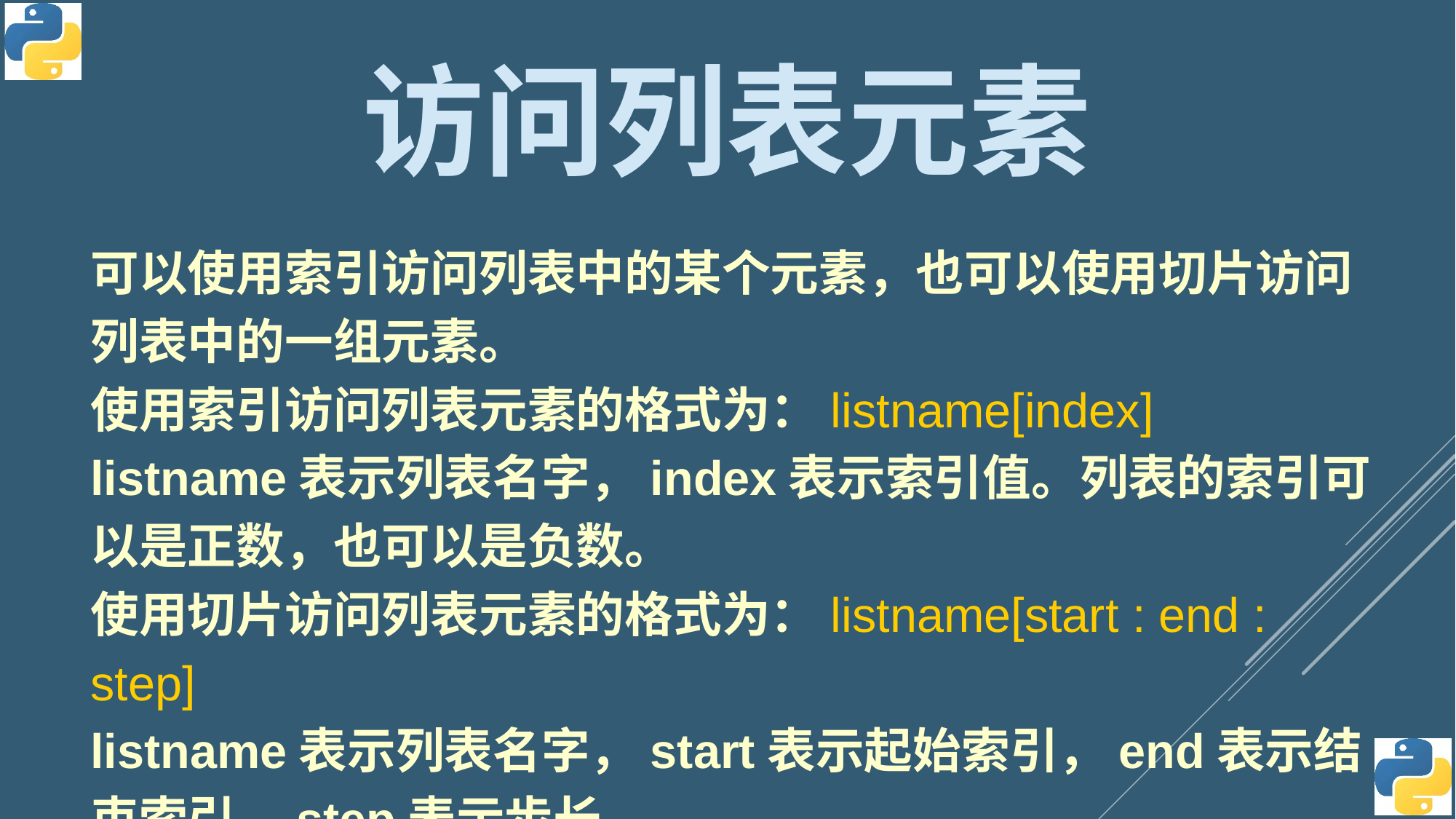

访问列表元素
可以使用索引访问列表中的某个元素，也可以使用切片访问列表中的一组元素。
使用索引访问列表元素的格式为：listname[index]
listname表示列表名字，index表示索引值。列表的索引可以是正数，也可以是负数。
使用切片访问列表元素的格式为：listname[start : end : step]
listname表示列表名字，start表示起始索引，end表示结束索引，step表示步长。